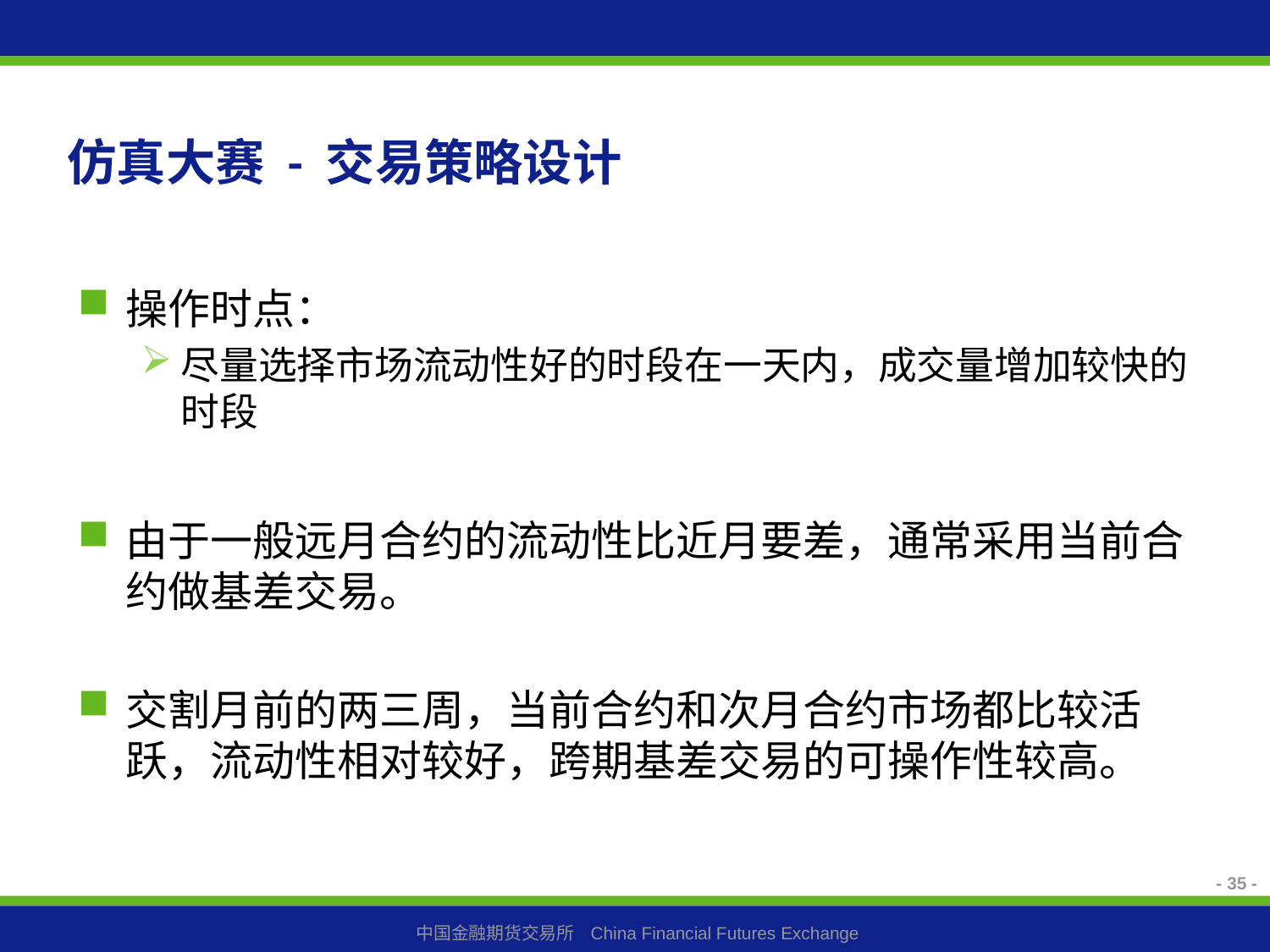

# 仿真大赛 - 交易策略设计
操作时点：
尽量选择市场流动性好的时段在一天内，成交量增加较快的时段

由于一般远月合约的流动性比近月要差，通常采用当前合约做基差交易。

交割月前的两三周，当前合约和次月合约市场都比较活跃，流动性相对较好，跨期基差交易的可操作性较高。
- 35 -